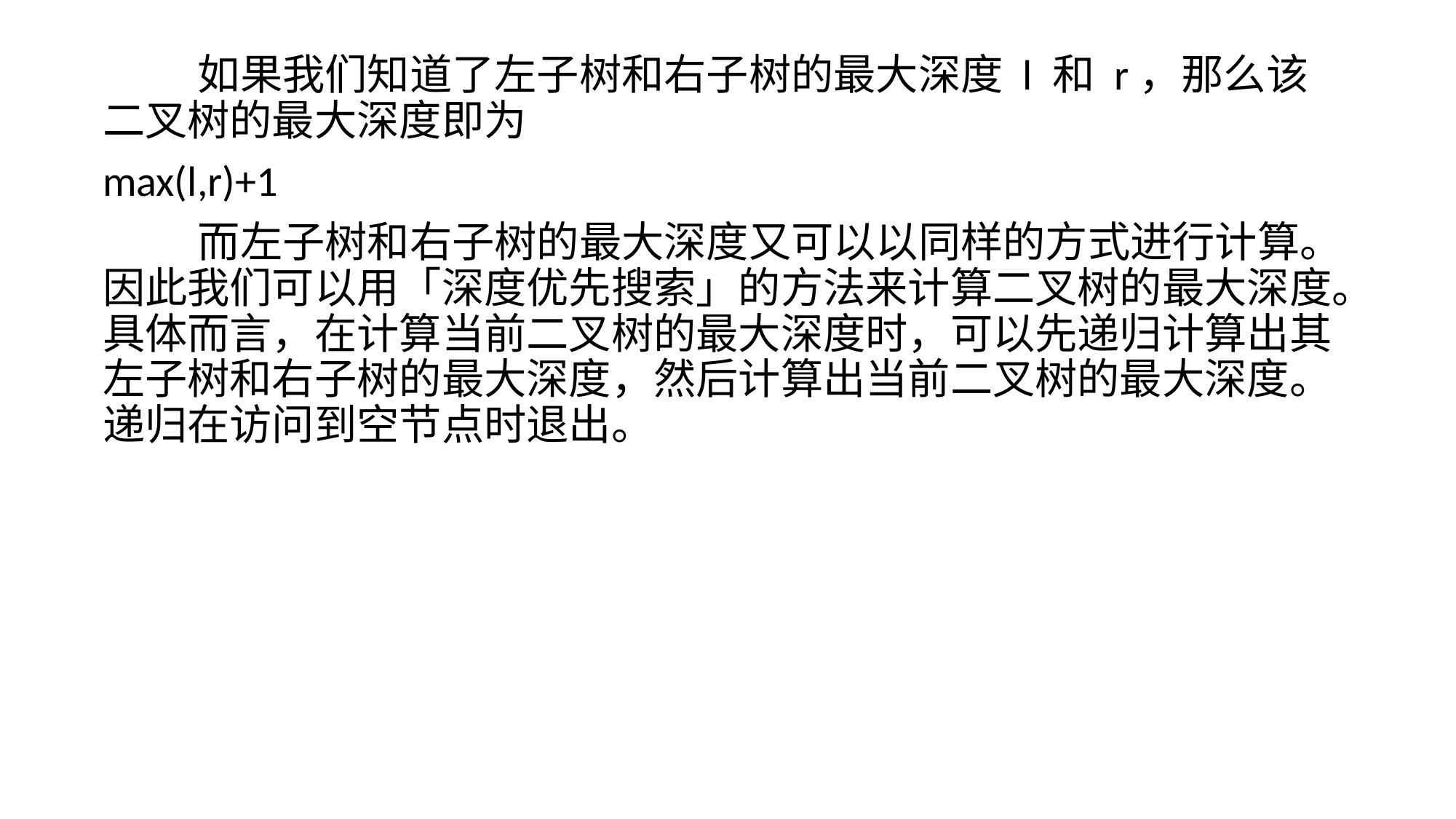

如果我们知道了左子树和右子树的最大深度 l 和 r，那么该二叉树的最大深度即为
max(l,r)+1
         而左子树和右子树的最大深度又可以以同样的方式进行计算。因此我们可以用「深度优先搜索」的方法来计算二叉树的最大深度。具体而言，在计算当前二叉树的最大深度时，可以先递归计算出其左子树和右子树的最大深度，然后计算出当前二叉树的最大深度。递归在访问到空节点时退出。